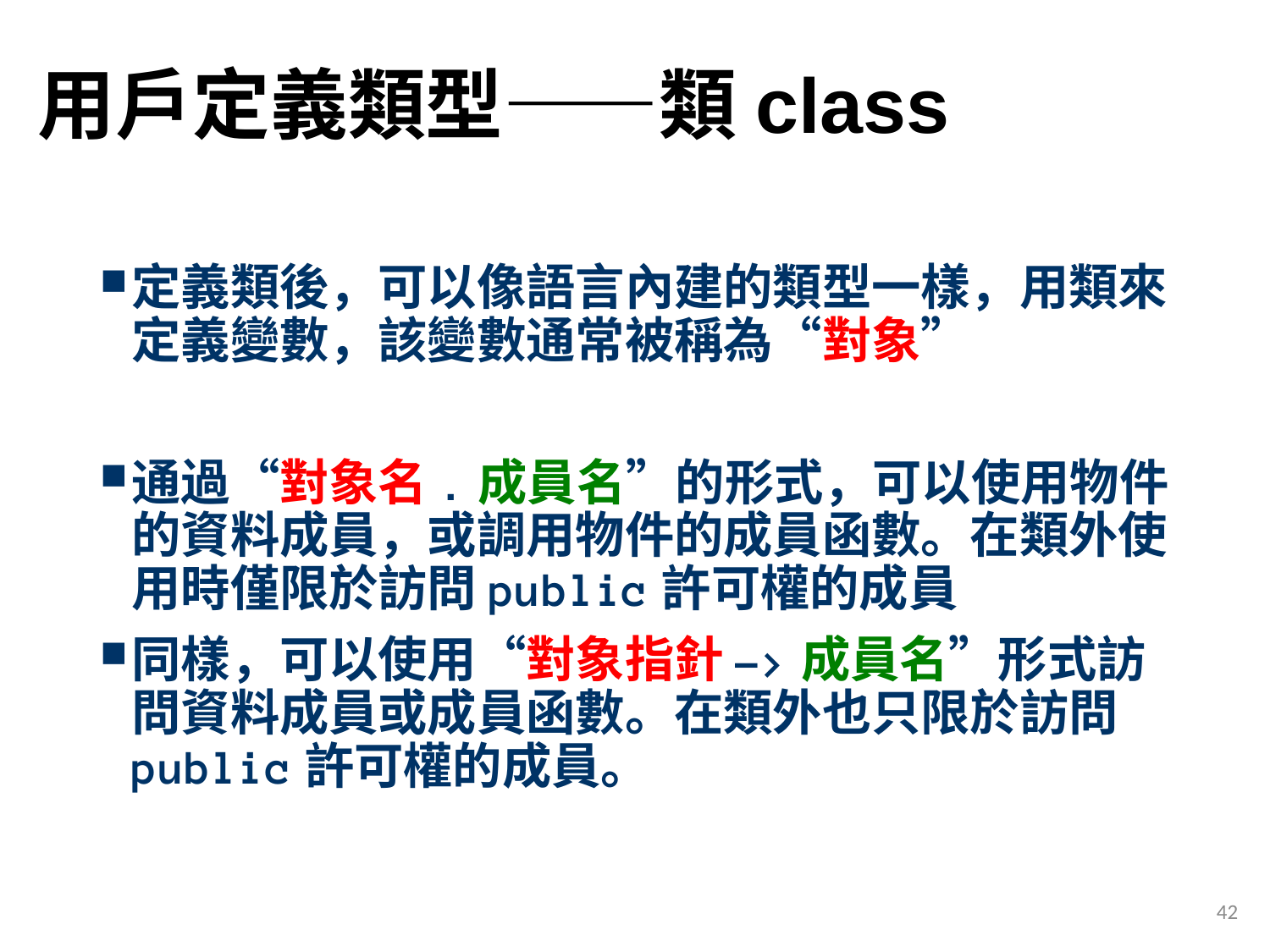

# 用戶定義類型——類class
定義類後，可以像語言內建的類型一樣，用類來定義變數，該變數通常被稱為“對象”

通過“對象名.成員名”的形式，可以使用物件的資料成員，或調用物件的成員函數。在類外使用時僅限於訪問public許可權的成員
同樣，可以使用“對象指針->成員名”形式訪問資料成員或成員函數。在類外也只限於訪問public許可權的成員。

42